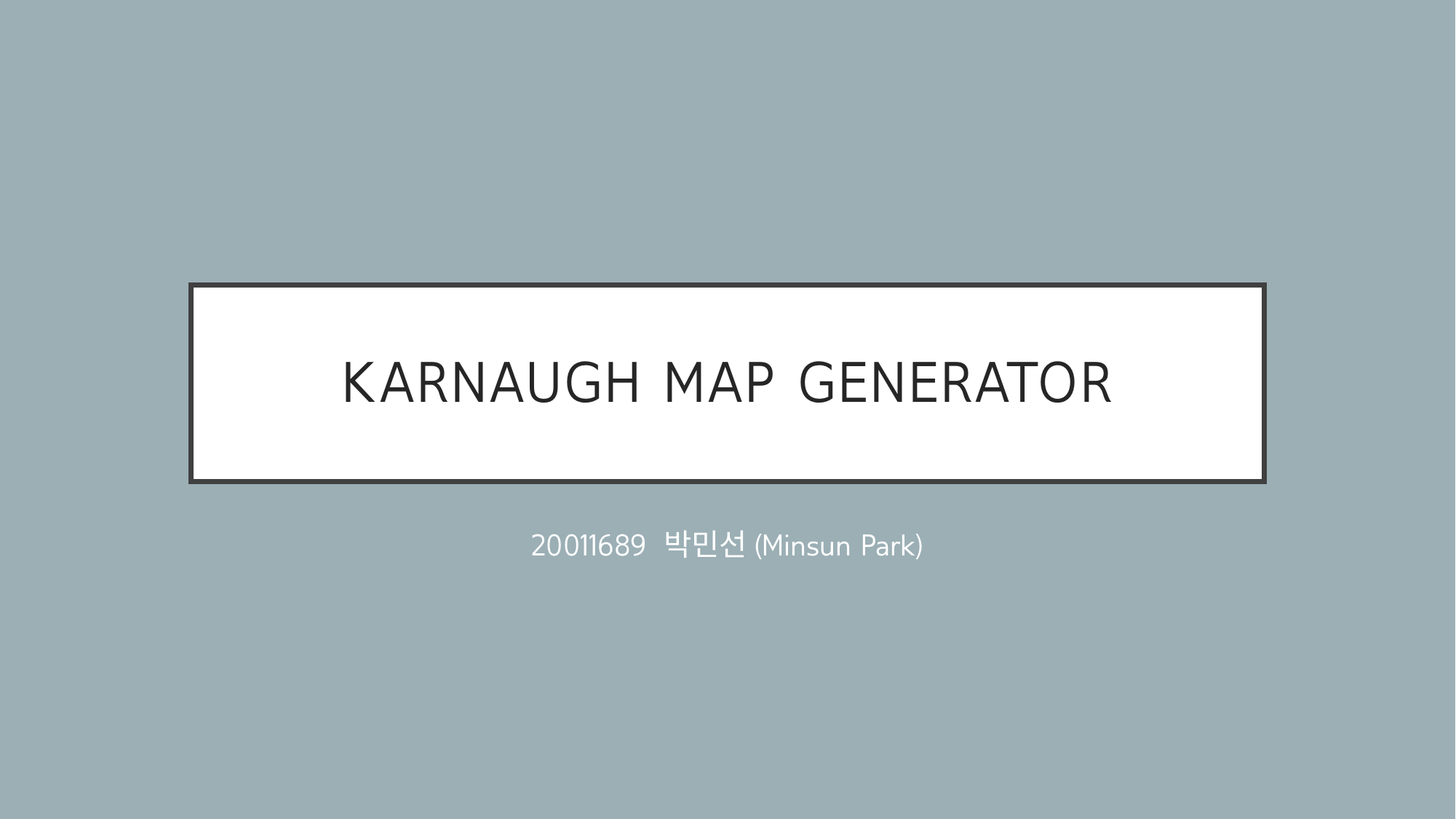

# Karnaugh Map Generator
20011689 박민선(Minsun Park)